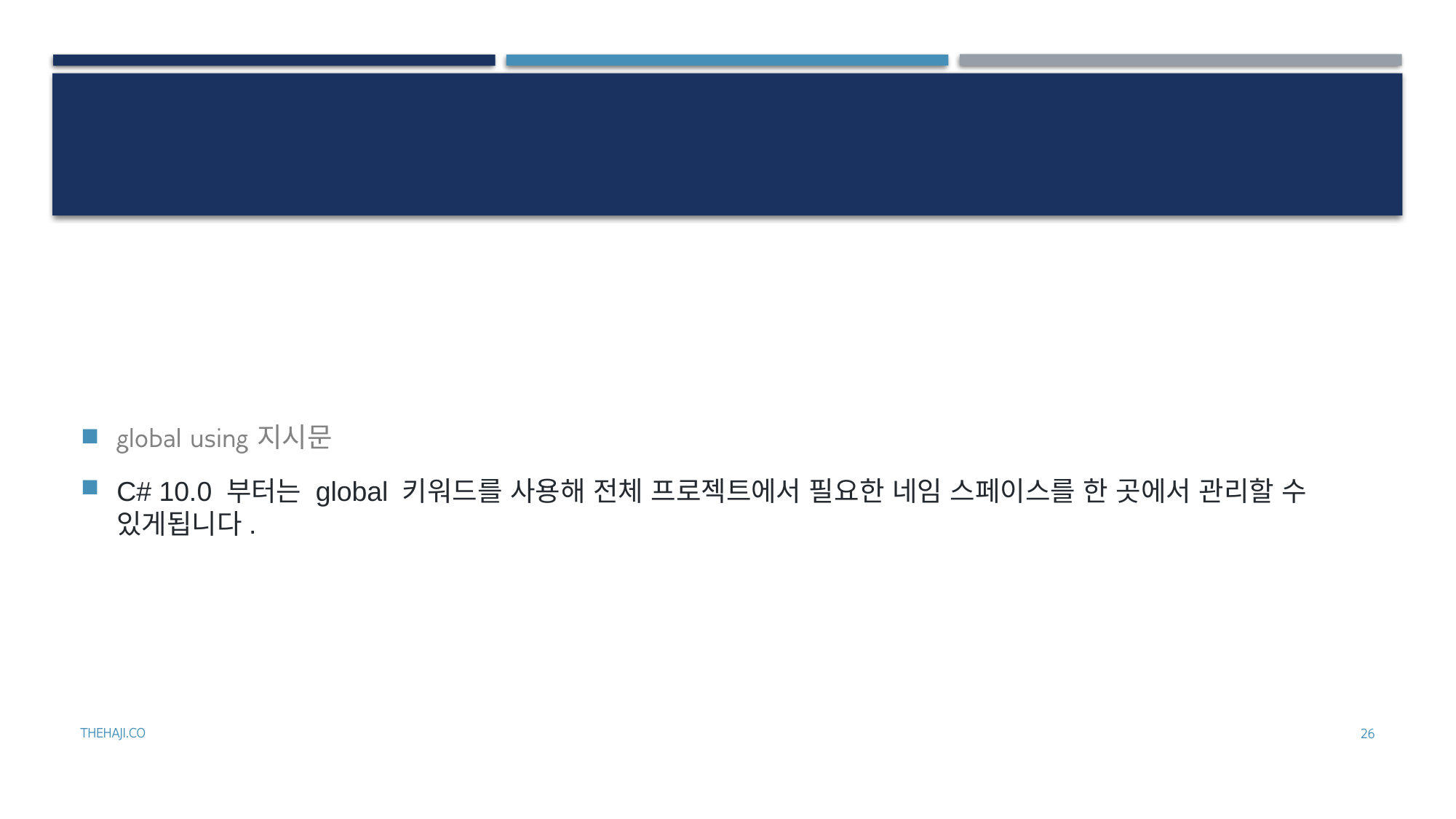

#
global using 지시문
C# 10.0 부터는 global 키워드를 사용해 전체 프로젝트에서 필요한 네임 스페이스를 한 곳에서 관리할 수 있게됩니다.
thehaji.co
26